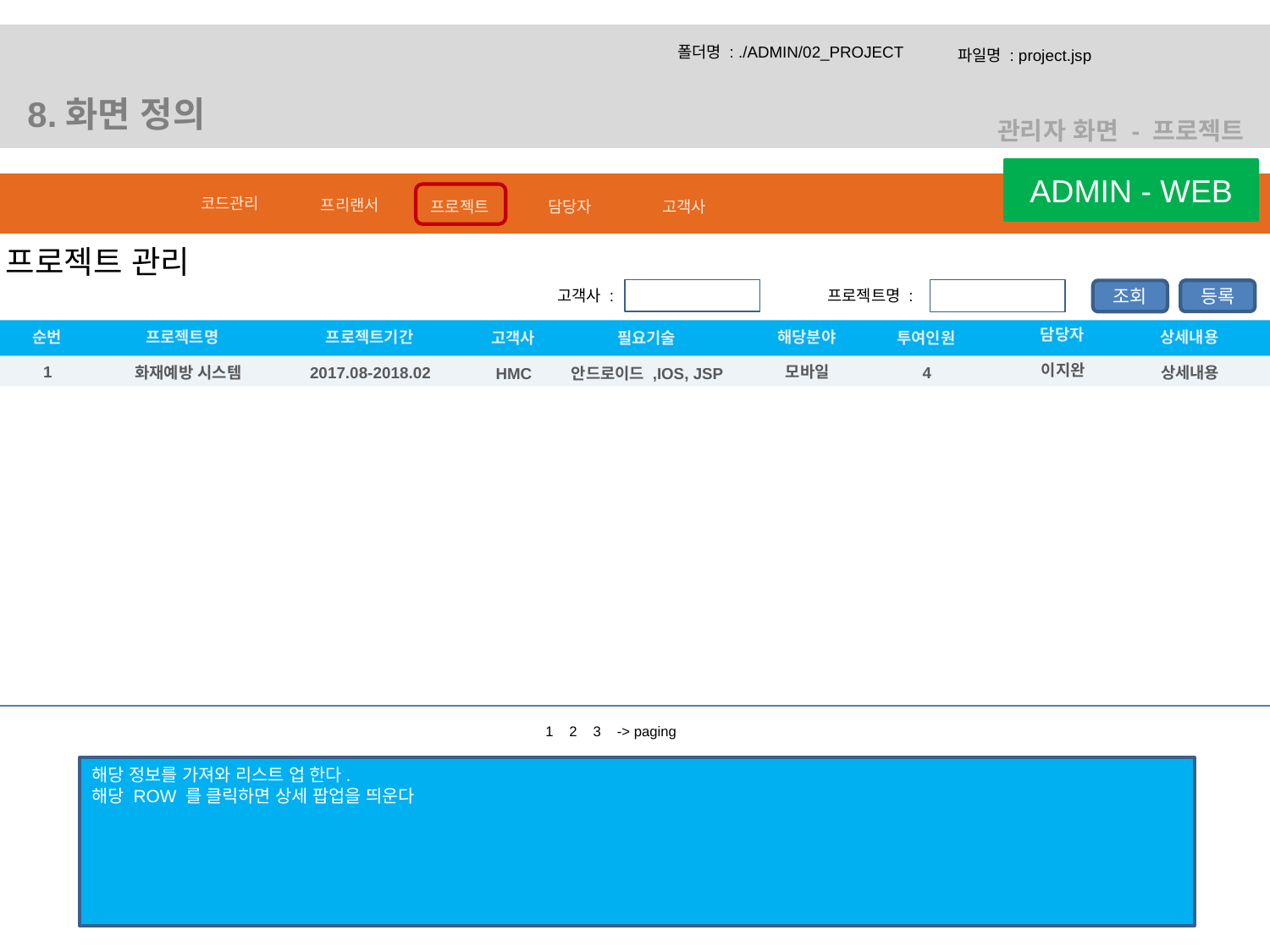

폴더명 : ./ADMIN/02_PROJECT
파일명 : project.jsp
8.화면 정의
관리자 화면 - 프로젝트
ADMIN - WEB

코드관리
프리랜서
담당자
고객사
프로젝트
프로젝트 관리
고객사 :

프로젝트명 :

등록
조회
담당자

순번
해당분야
프로젝트명
프로젝트기간
상세내용
투여인원
고객사
필요기술
이지완

1
모바일
화재예방 시스템
2017.08-2018.02
상세내용
4
HMC
안드로이드 ,IOS, JSP
1    2    3    -> paging
해당 정보를 가져와 리스트 업 한다.
해당 ROW 를 클릭하면 상세 팝업을 띄운다